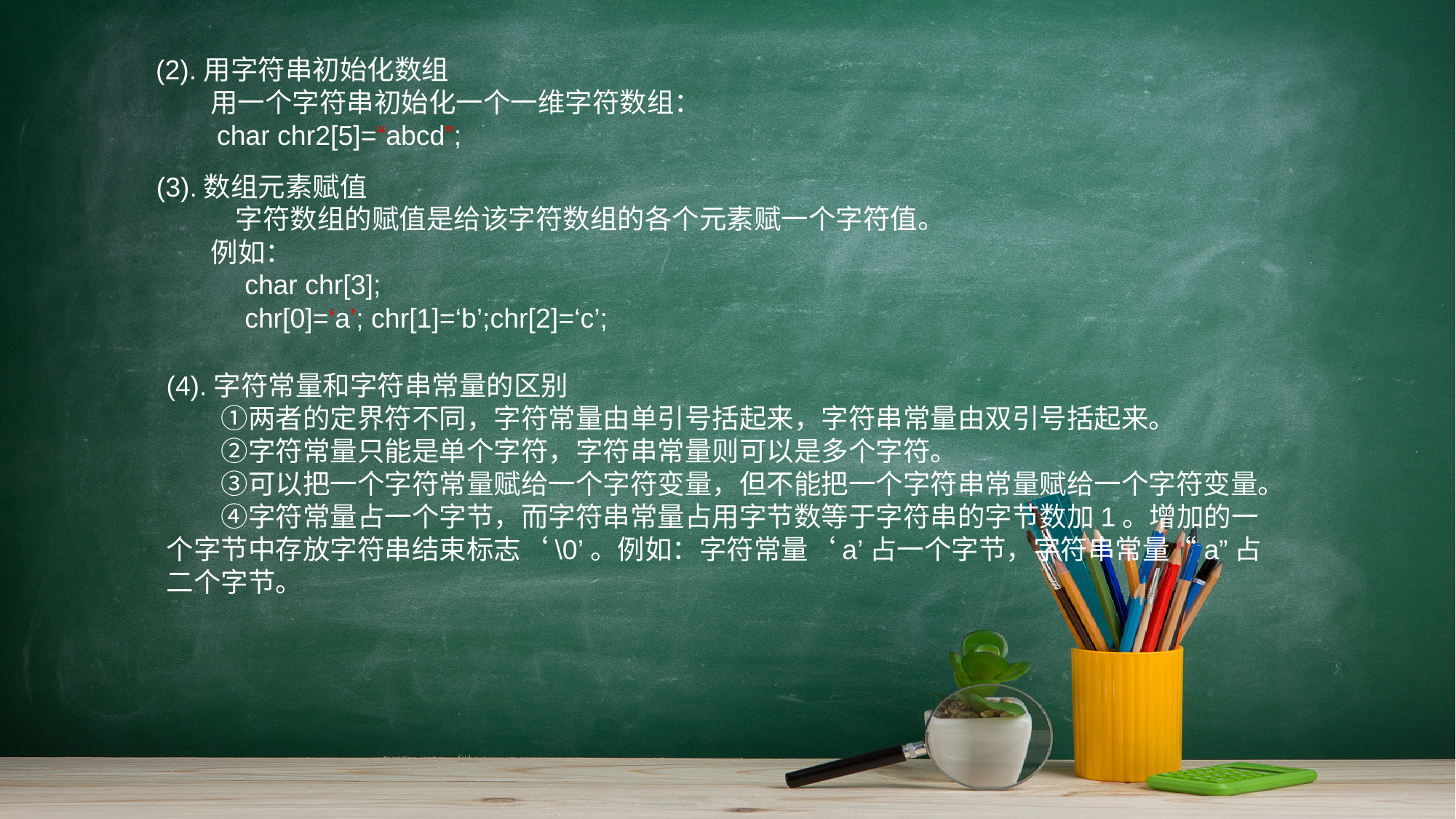

(2).用字符串初始化数组
　　用一个字符串初始化一个一维字符数组：
        char chr2[5]=“abcd”;
(3).数组元素赋值
　　    字符数组的赋值是给该字符数组的各个元素赋一个字符值。
　　例如：
　　　char chr[3];
　　　chr[0]=‘a’; chr[1]=‘b’;chr[2]=‘c’;
(4).字符常量和字符串常量的区别
　　①两者的定界符不同，字符常量由单引号括起来，字符串常量由双引号括起来。
　　②字符常量只能是单个字符，字符串常量则可以是多个字符。
　　③可以把一个字符常量赋给一个字符变量，但不能把一个字符串常量赋给一个字符变量。
　　④字符常量占一个字节，而字符串常量占用字节数等于字符串的字节数加1。增加的一个字节中存放字符串结束标志‘\0’。例如：字符常量‘a’占一个字节，字符串常量“a”占二个字节。